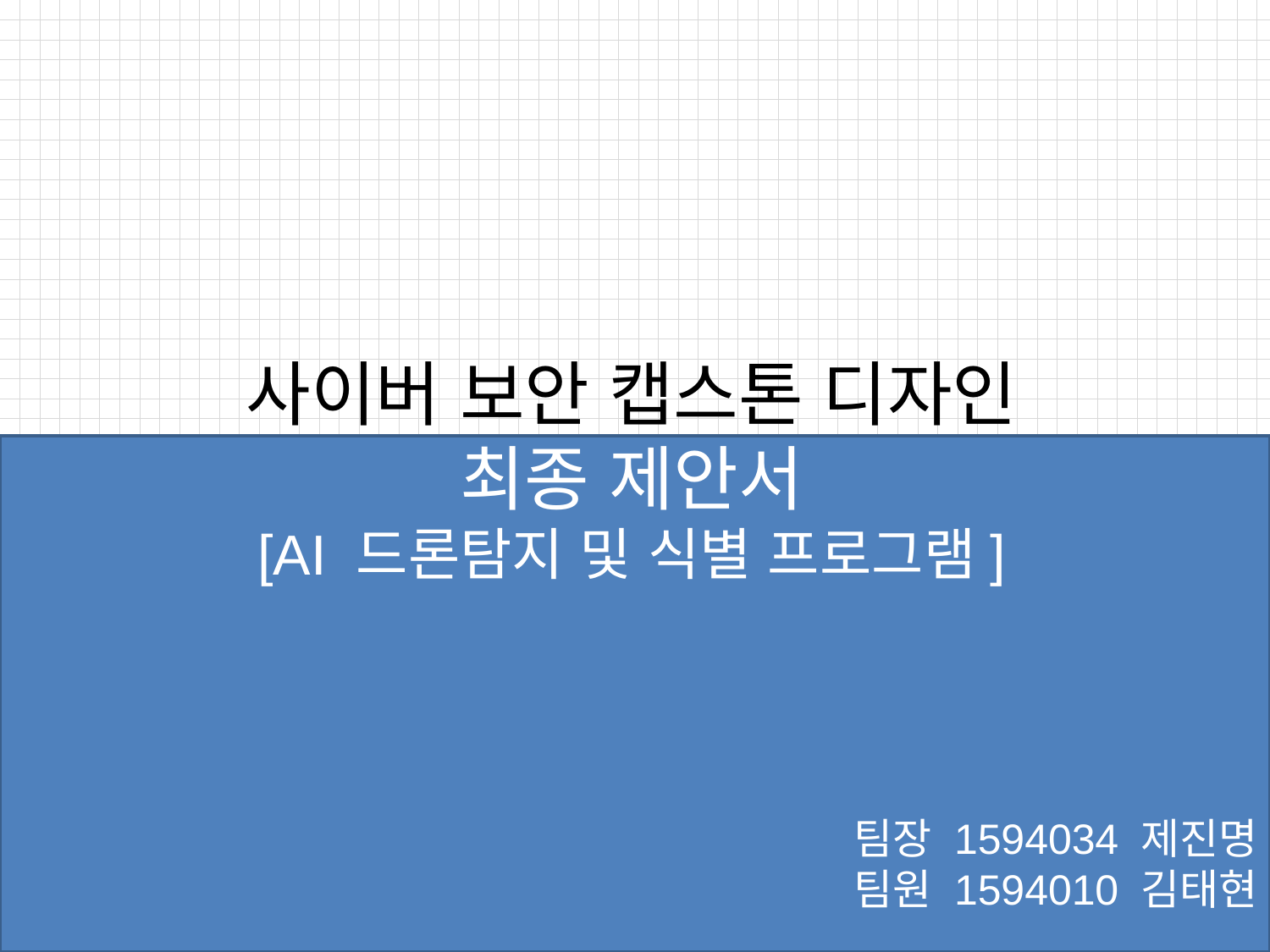

사이버 보안 캡스톤 디자인
최종 제안서
[AI 드론탐지 및 식별 프로그램]

팀장 1594034 제진명
팀원 1594010 김태현